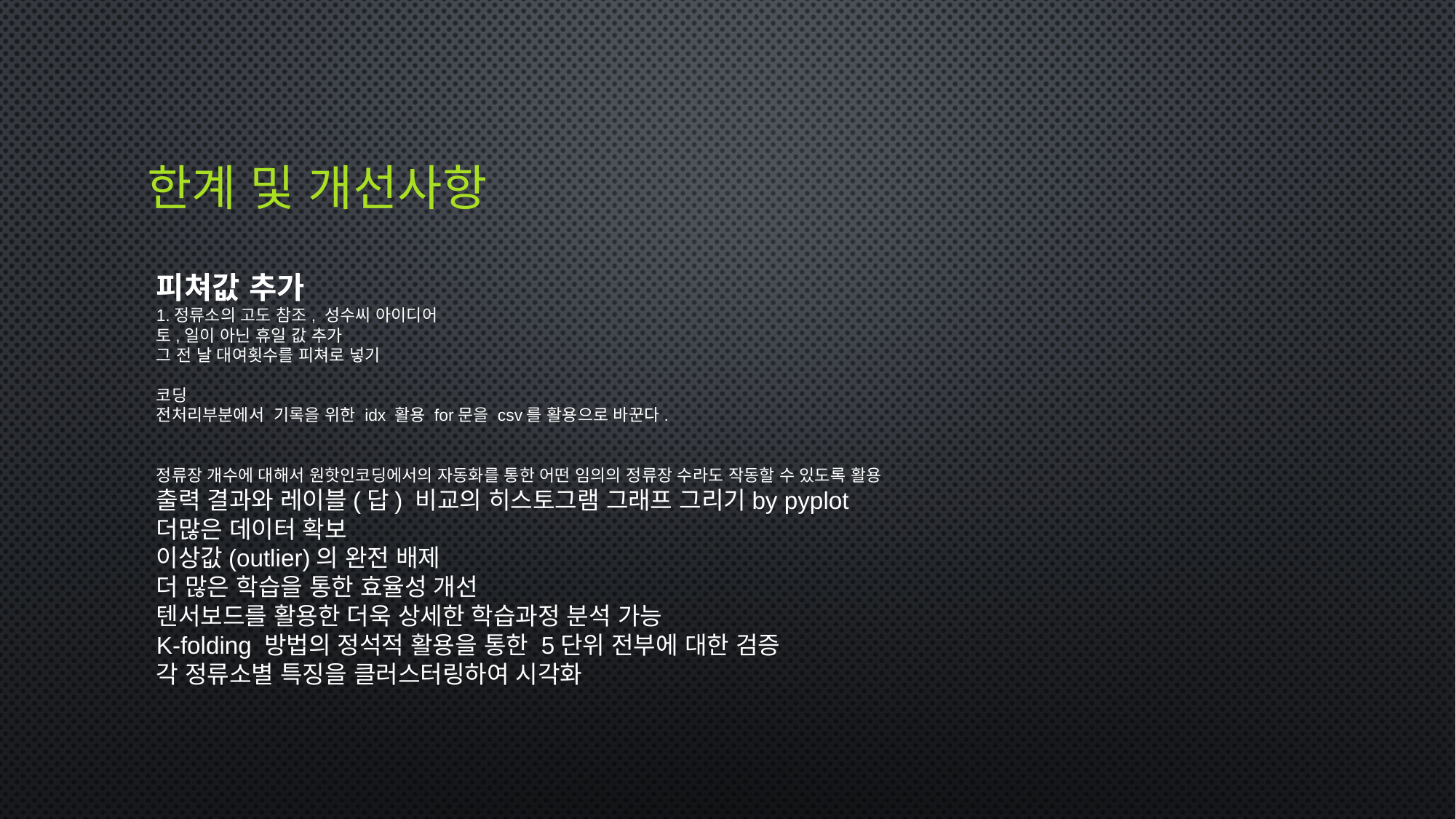

# 한계 및 개선사항
피쳐값 추가
1.정류소의 고도 참조, 성수씨 아이디어
토,일이 아닌 휴일 값 추가
그 전 날 대여횟수를 피쳐로 넣기
코딩
전처리부분에서  기록을 위한 idx 활용 for문을 csv를 활용으로 바꾼다.
정류장 개수에 대해서 원핫인코딩에서의 자동화를 통한 어떤 임의의 정류장 수라도 작동할 수 있도록 활용
출력 결과와 레이블(답) 비교의 히스토그램 그래프 그리기by pyplot
더많은 데이터 확보
이상값(outlier)의 완전 배제
더 많은 학습을 통한 효율성 개선
텐서보드를 활용한 더욱 상세한 학습과정 분석 가능
K-folding 방법의 정석적 활용을 통한 5단위 전부에 대한 검증
각 정류소별 특징을 클러스터링하여 시각화